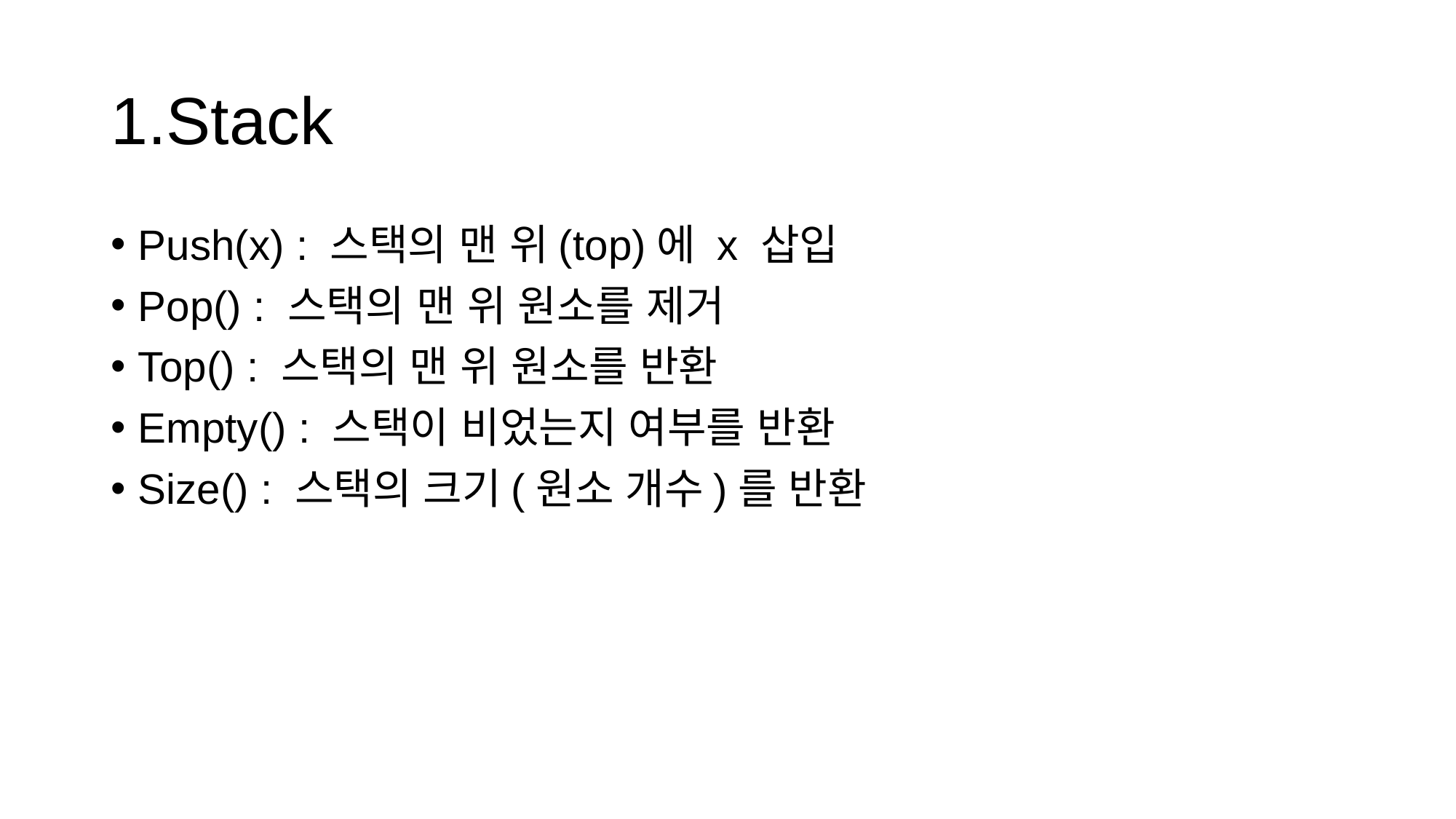

# 1.Stack
Push(x) : 스택의 맨 위(top)에 x 삽입
Pop() : 스택의 맨 위 원소를 제거
Top() : 스택의 맨 위 원소를 반환
Empty() : 스택이 비었는지 여부를 반환
Size() : 스택의 크기(원소 개수)를 반환